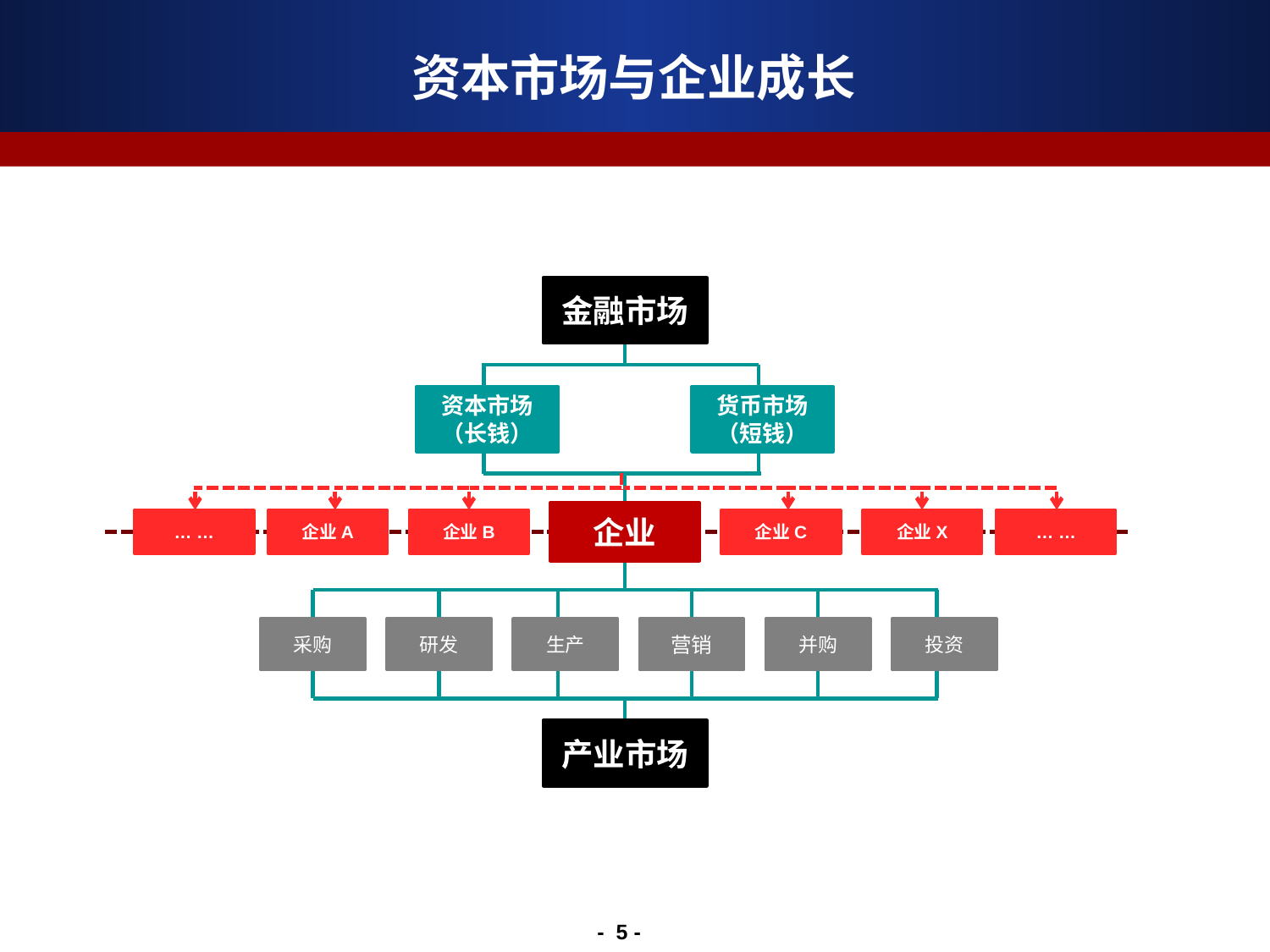

资本市场与企业成长
金融市场
资本市场
（长钱）
货币市场
（短钱）
企业B
企业C
… …
… …
企业A
企业X
企业
采购
研发
生产
营销
并购
投资
产业市场